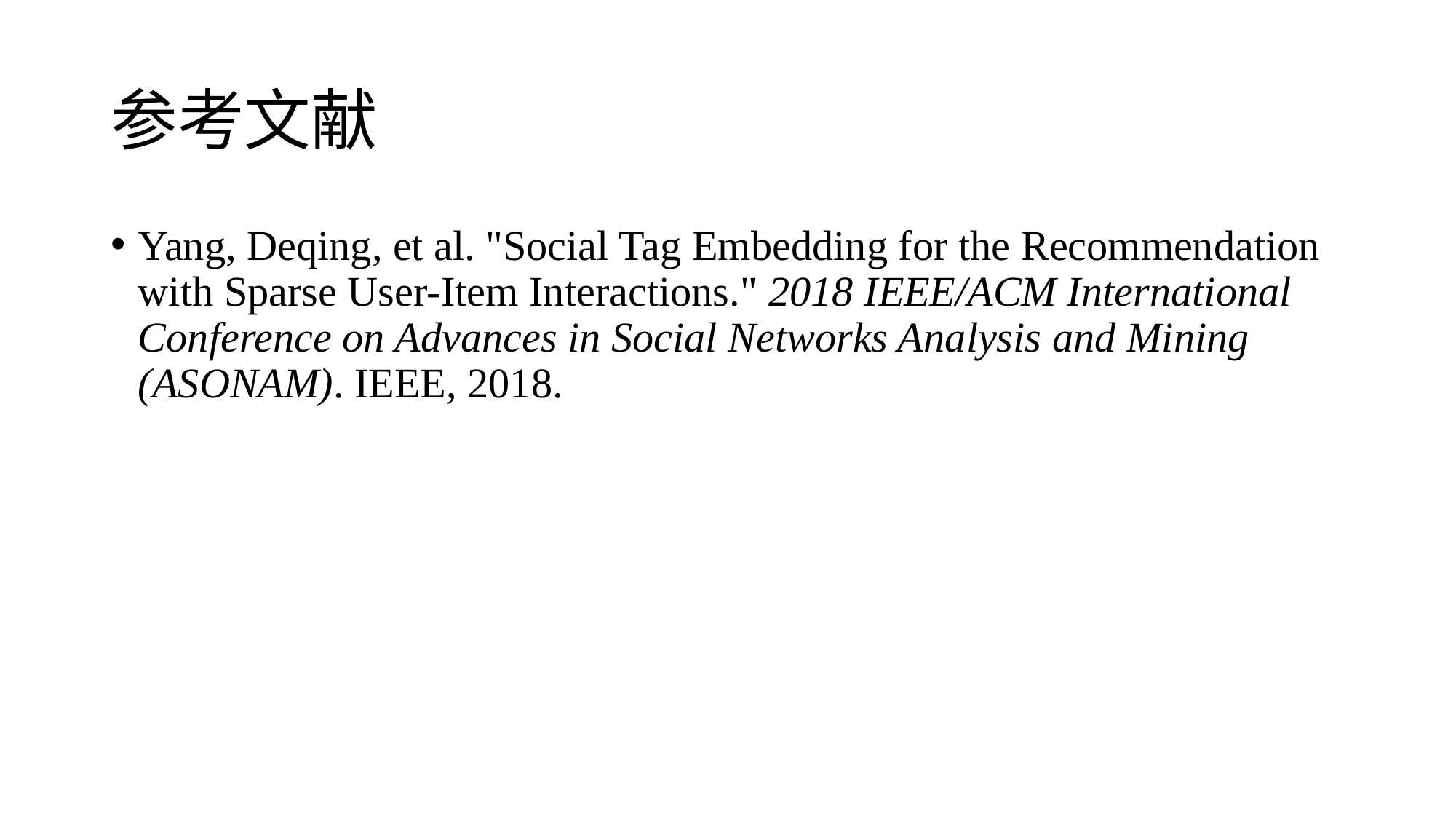

# 参考文献
Yang, Deqing, et al. "Social Tag Embedding for the Recommendation with Sparse User-Item Interactions." 2018 IEEE/ACM International Conference on Advances in Social Networks Analysis and Mining (ASONAM). IEEE, 2018.